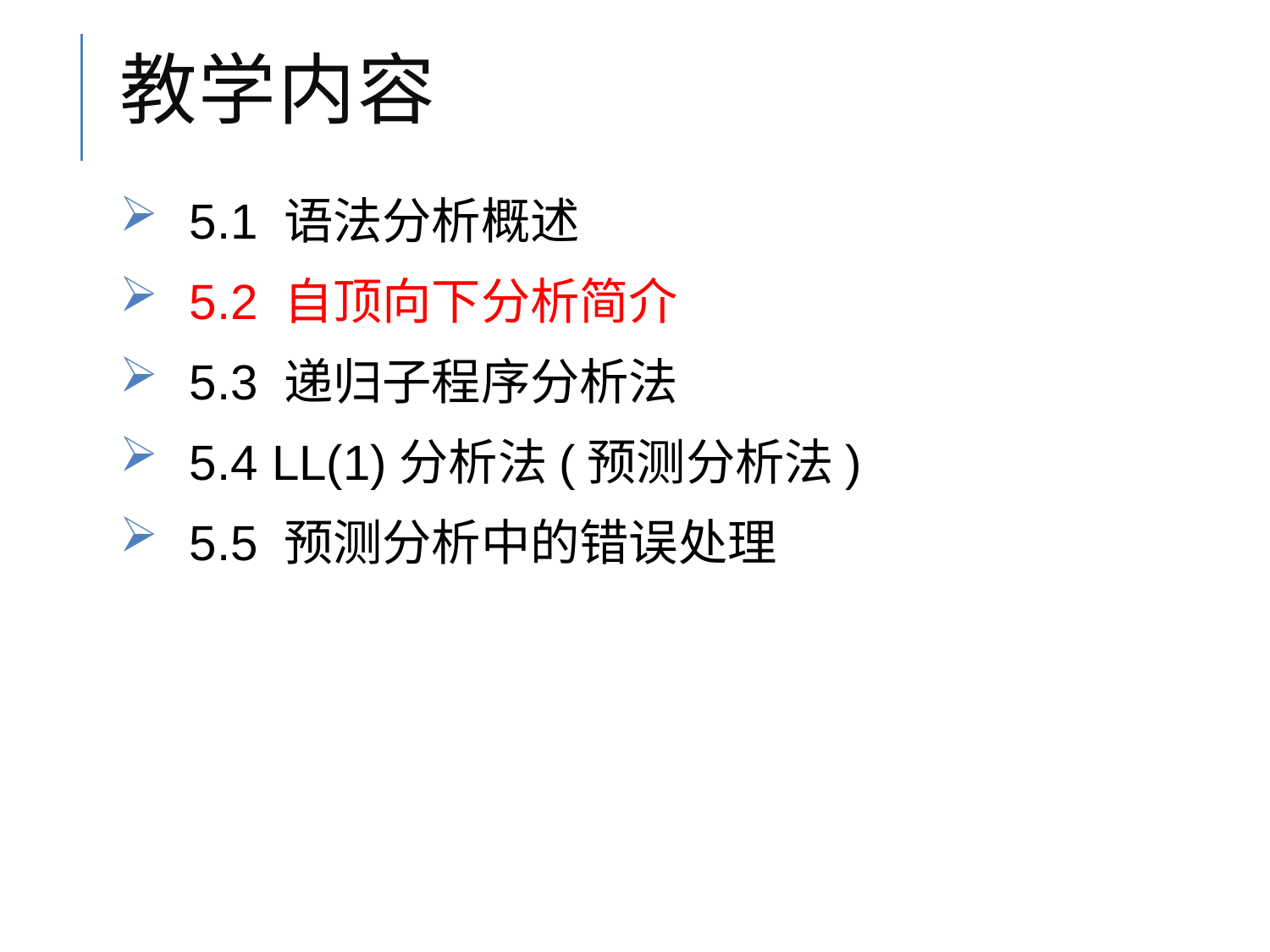

# 教学内容
5.1 语法分析概述
5.2 自顶向下分析简介
5.3 递归子程序分析法
5.4 LL(1)分析法(预测分析法)
5.5 预测分析中的错误处理
10